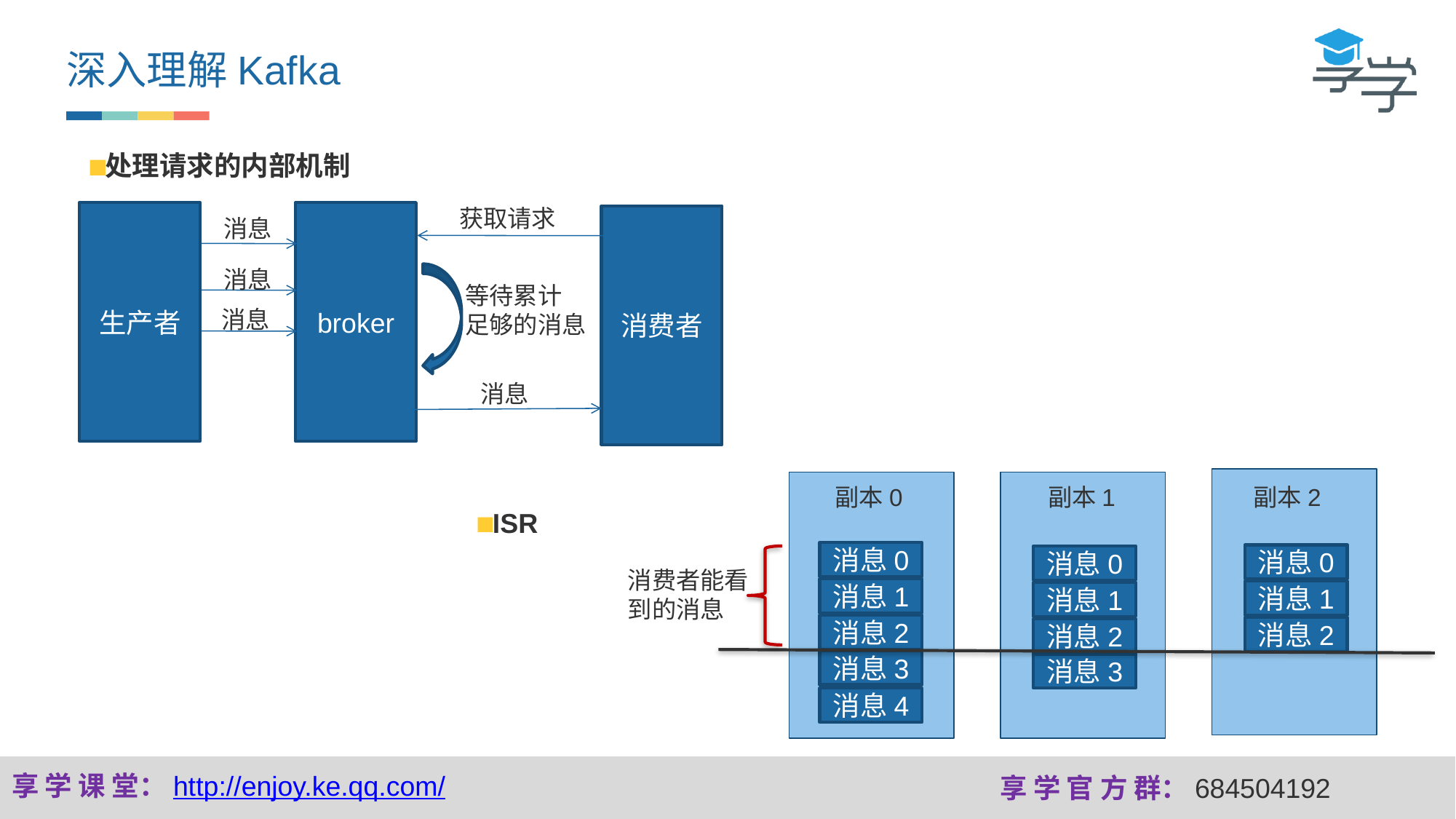

深入理解Kafka

处理请求的内部机制
获取请求
生产者
broker
消费者
消息
消息

等待累计
足够的消息
消息
消息

副本0
副本1
副本2
ISR
消息0
消息0

消息0
消费者能看
到的消息
消息1
消息1
消息1
消息2
消息2
消息2
消息3
消息3
消息4